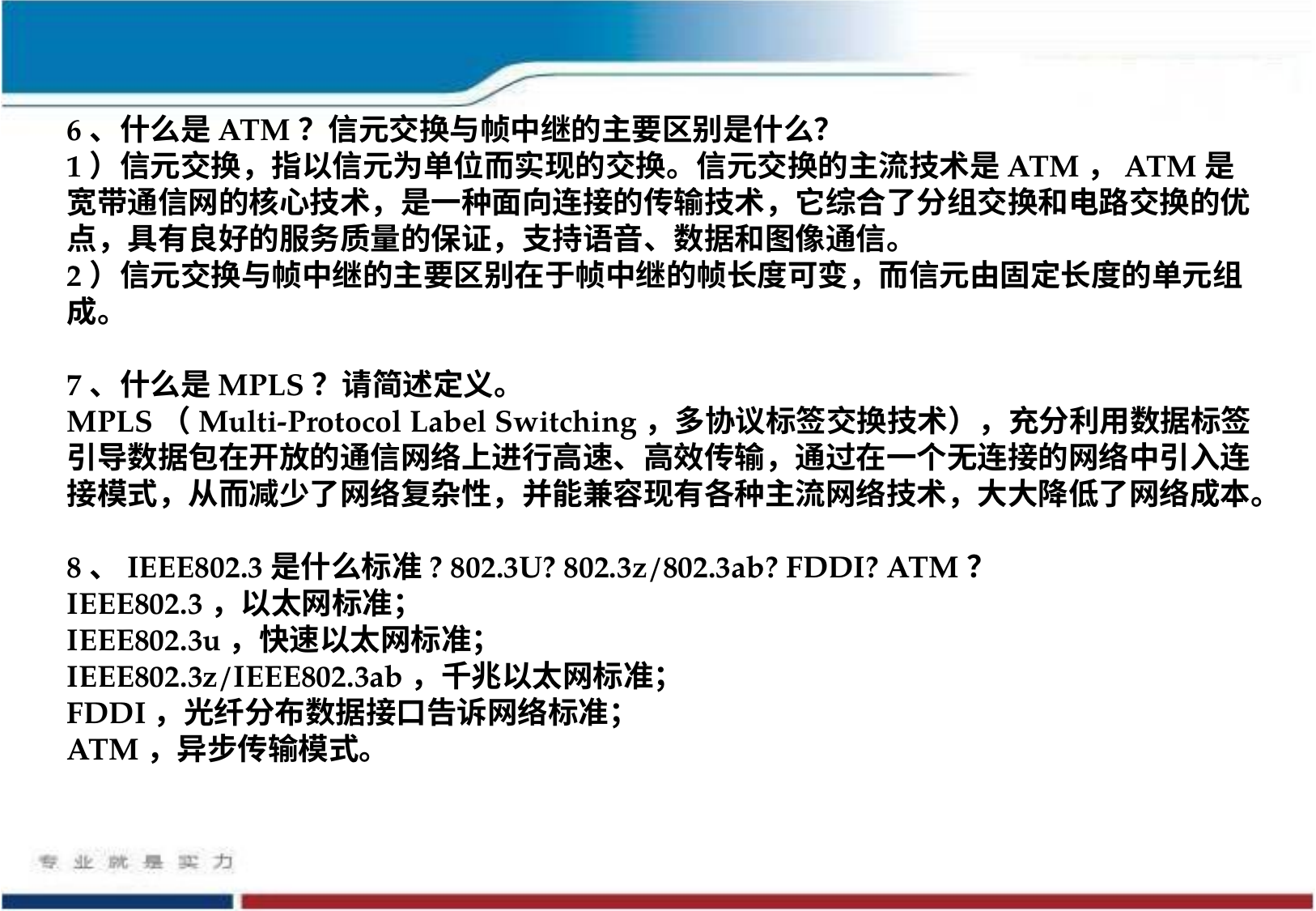

6、什么是ATM？信元交换与帧中继的主要区别是什么？
1）信元交换，指以信元为单位而实现的交换。信元交换的主流技术是ATM，ATM是宽带通信网的核心技术，是一种面向连接的传输技术，它综合了分组交换和电路交换的优点，具有良好的服务质量的保证，支持语音、数据和图像通信。
2）信元交换与帧中继的主要区别在于帧中继的帧长度可变，而信元由固定长度的单元组成。

7、什么是MPLS？请简述定义。
MPLS（Multi-Protocol Label Switching，多协议标签交换技术），充分利用数据标签引导数据包在开放的通信网络上进行高速、高效传输，通过在一个无连接的网络中引入连接模式，从而减少了网络复杂性，并能兼容现有各种主流网络技术，大大降低了网络成本。

8、IEEE802.3是什么标准? 802.3U? 802.3z/802.3ab? FDDI? ATM？
IEEE802.3，以太网标准；
IEEE802.3u，快速以太网标准；
IEEE802.3z/IEEE802.3ab，千兆以太网标准；
FDDI，光纤分布数据接口告诉网络标准；
ATM，异步传输模式。